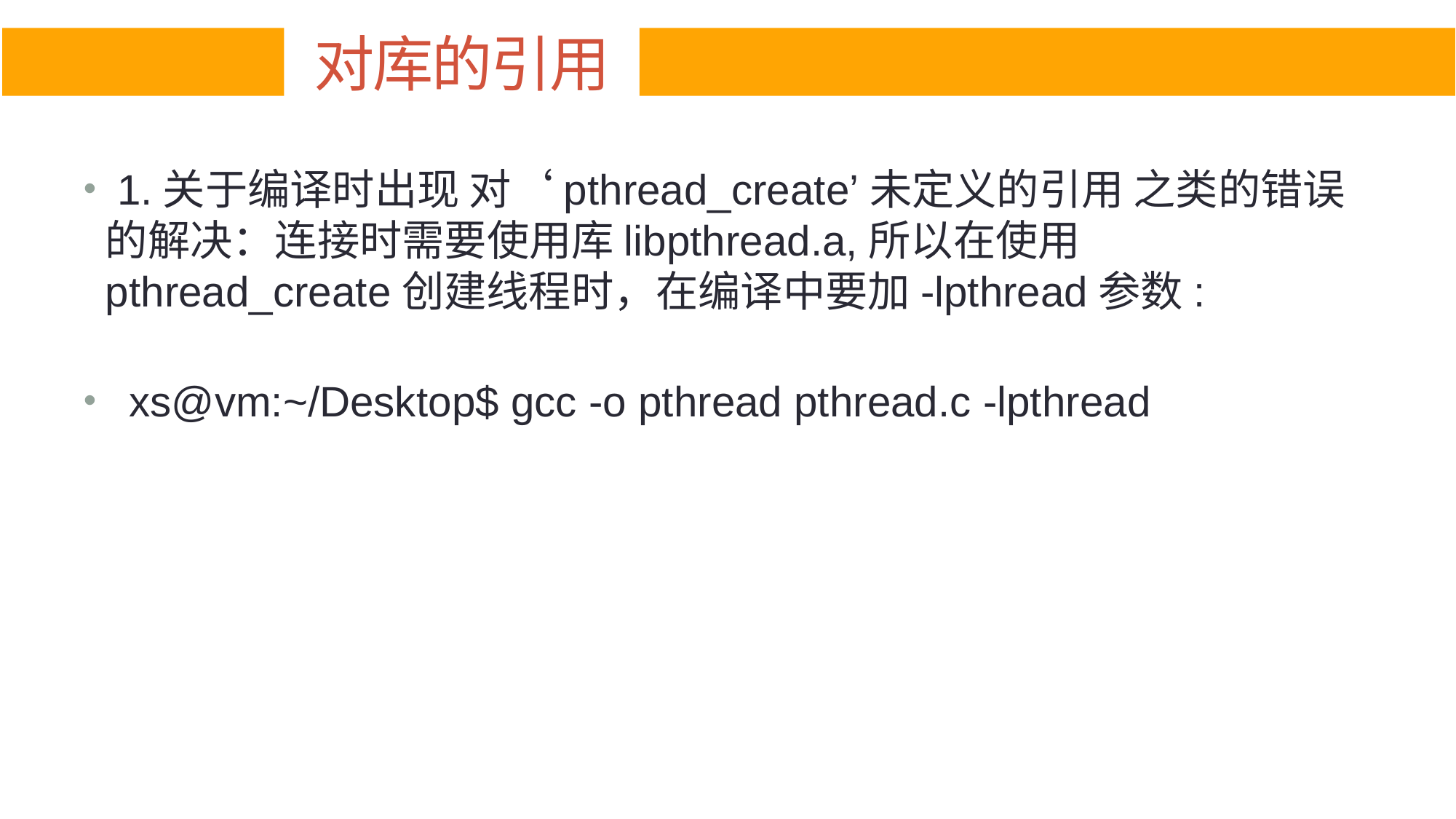

对库的引用

 1.关于编译时出现 对‘pthread_create’未定义的引用 之类的错误的解决：连接时需要使用库libpthread.a,所以在使用pthread_create创建线程时，在编译中要加-lpthread参数:
  xs@vm:~/Desktop$ gcc -o pthread pthread.c -lpthread